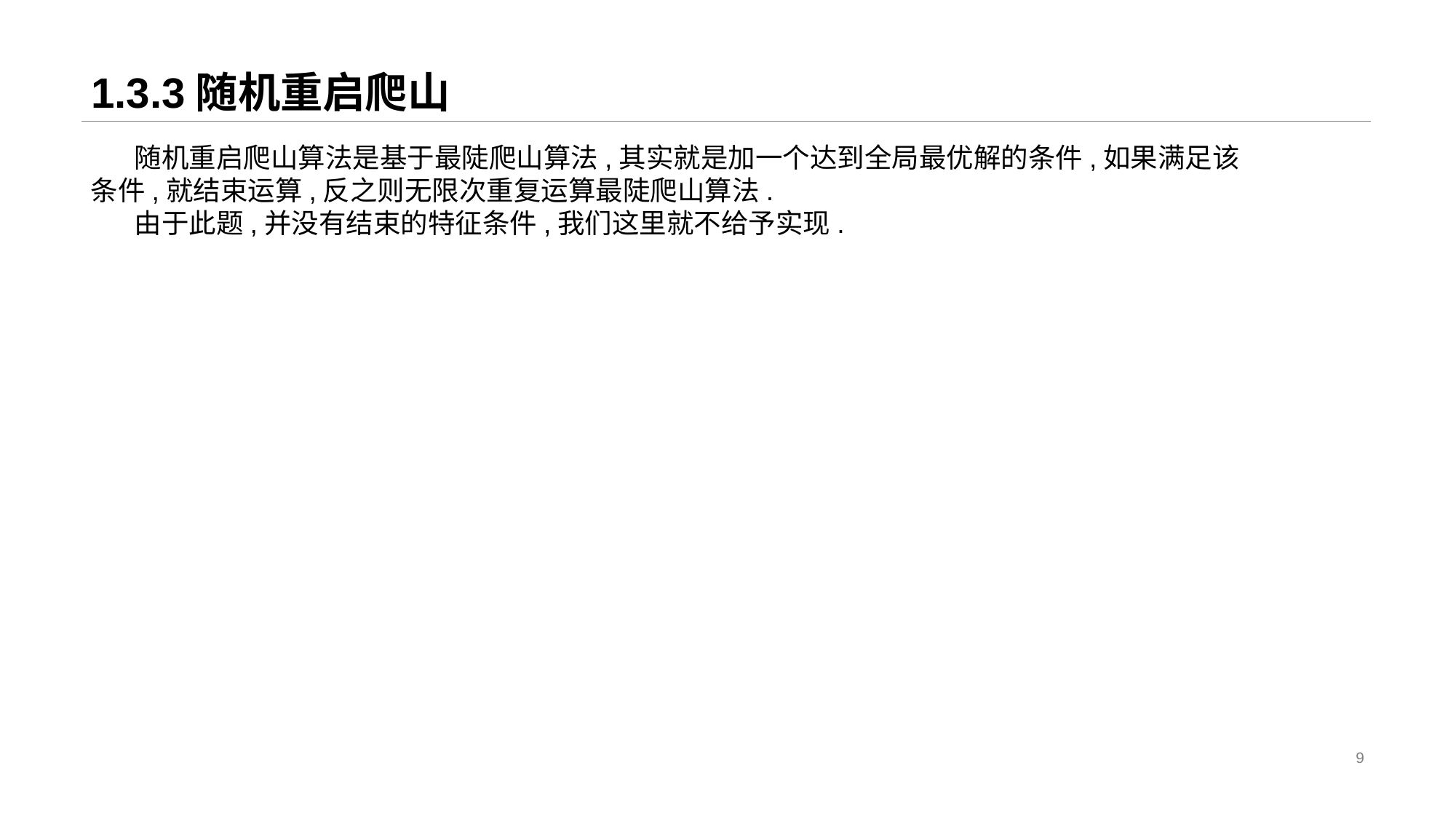

# 1.3.3随机重启爬山
      随机重启爬山算法是基于最陡爬山算法,其实就是加一个达到全局最优解的条件,如果满足该条件,就结束运算,反之则无限次重复运算最陡爬山算法.
      由于此题,并没有结束的特征条件,我们这里就不给予实现.
9